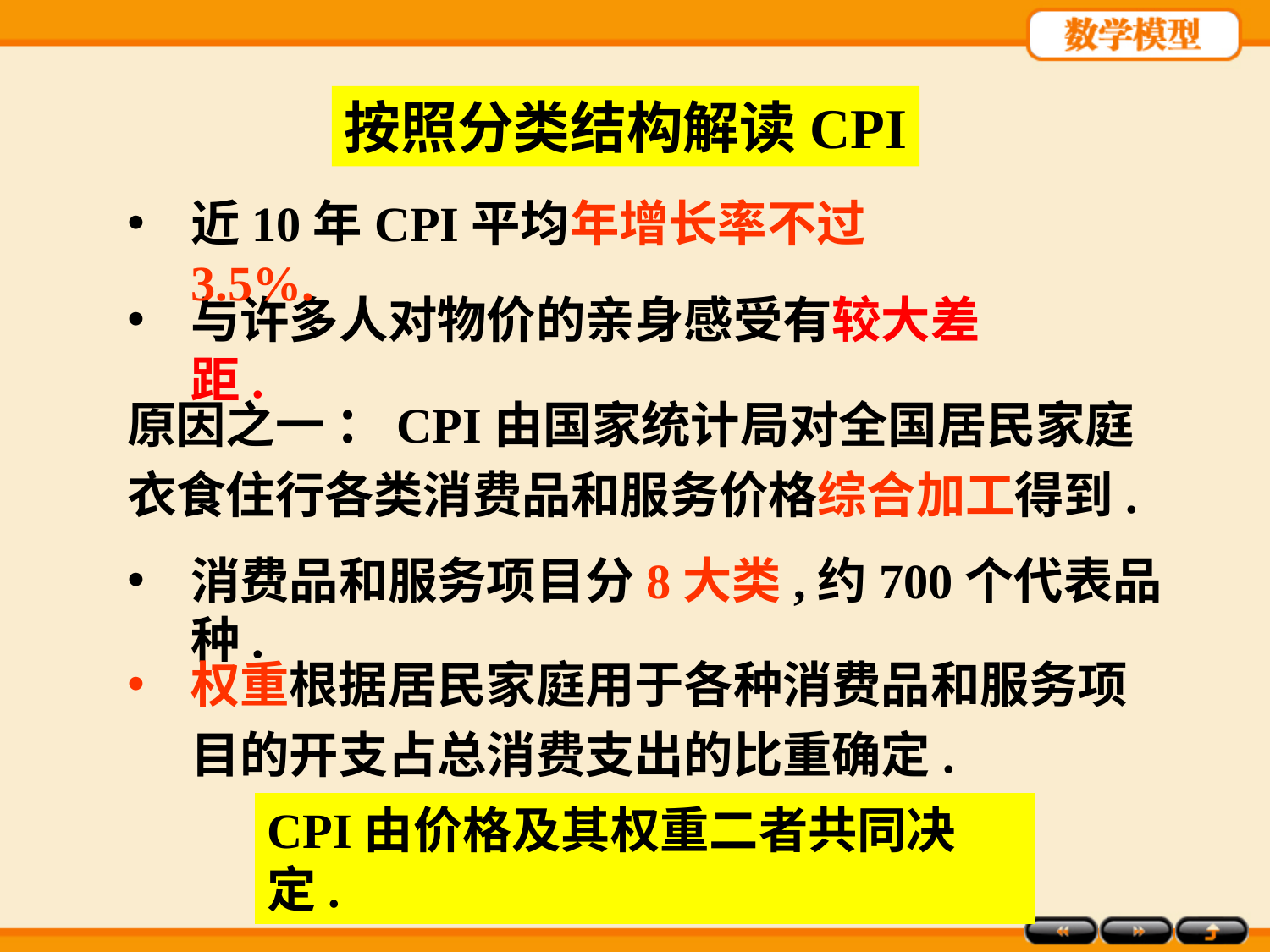

按照分类结构解读CPI
近10年CPI平均年增长率不过3.5%.
与许多人对物价的亲身感受有较大差距.
原因之一 ：CPI由国家统计局对全国居民家庭衣食住行各类消费品和服务价格综合加工得到.
消费品和服务项目分8大类,约700个代表品种.
权重根据居民家庭用于各种消费品和服务项目的开支占总消费支出的比重确定.
CPI由价格及其权重二者共同决定.